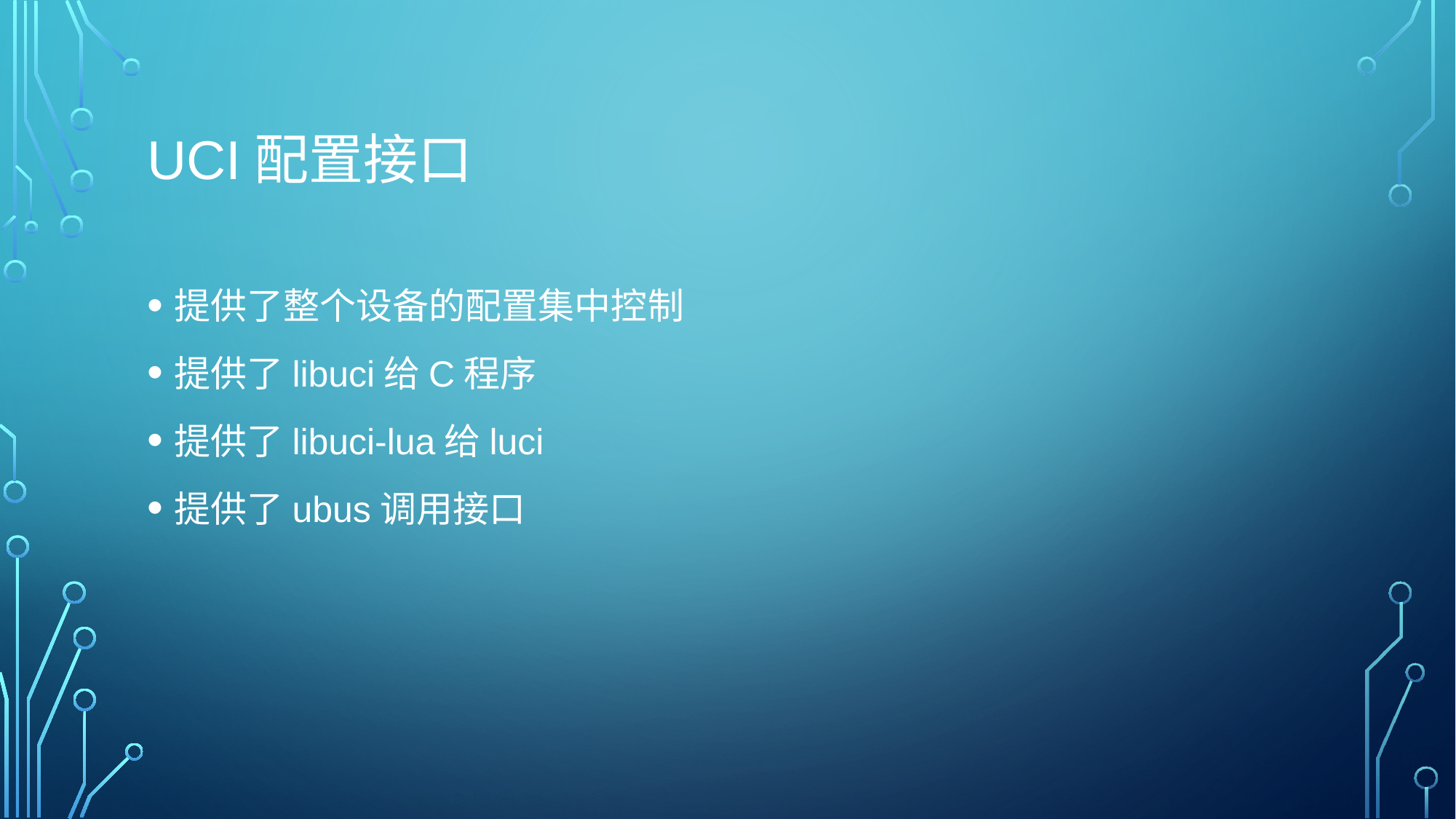

# UCI配置接口
提供了整个设备的配置集中控制
提供了libuci给C程序
提供了libuci-lua给luci
提供了ubus调用接口